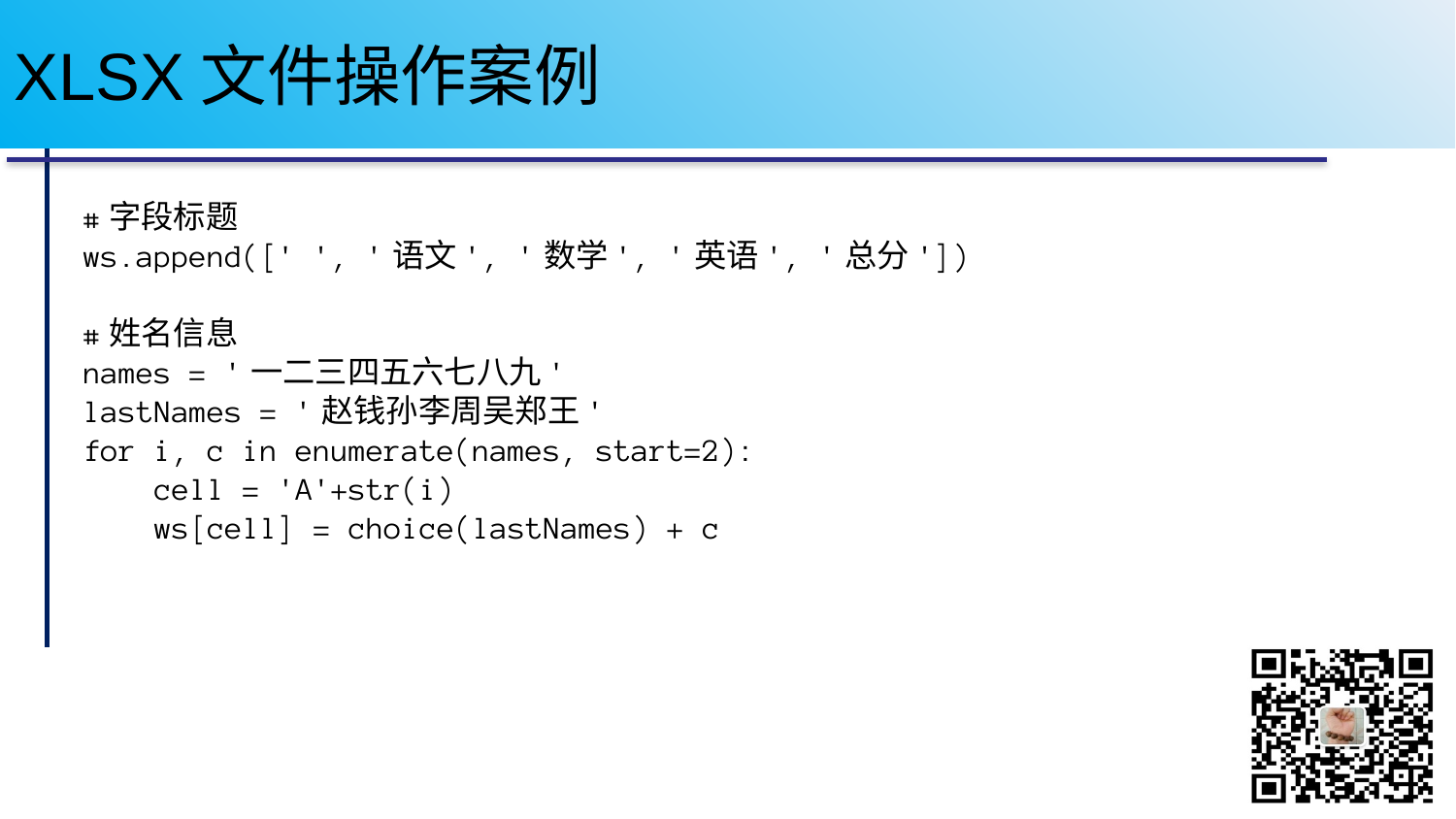

# XLSX文件操作案例
#字段标题
ws.append([' ', '语文', '数学', '英语', '总分'])

#姓名信息
names = '一二三四五六七八九'
lastNames = '赵钱孙李周吴郑王'
for i, c in enumerate(names, start=2):
    cell = 'A'+str(i)
    ws[cell] = choice(lastNames) + c